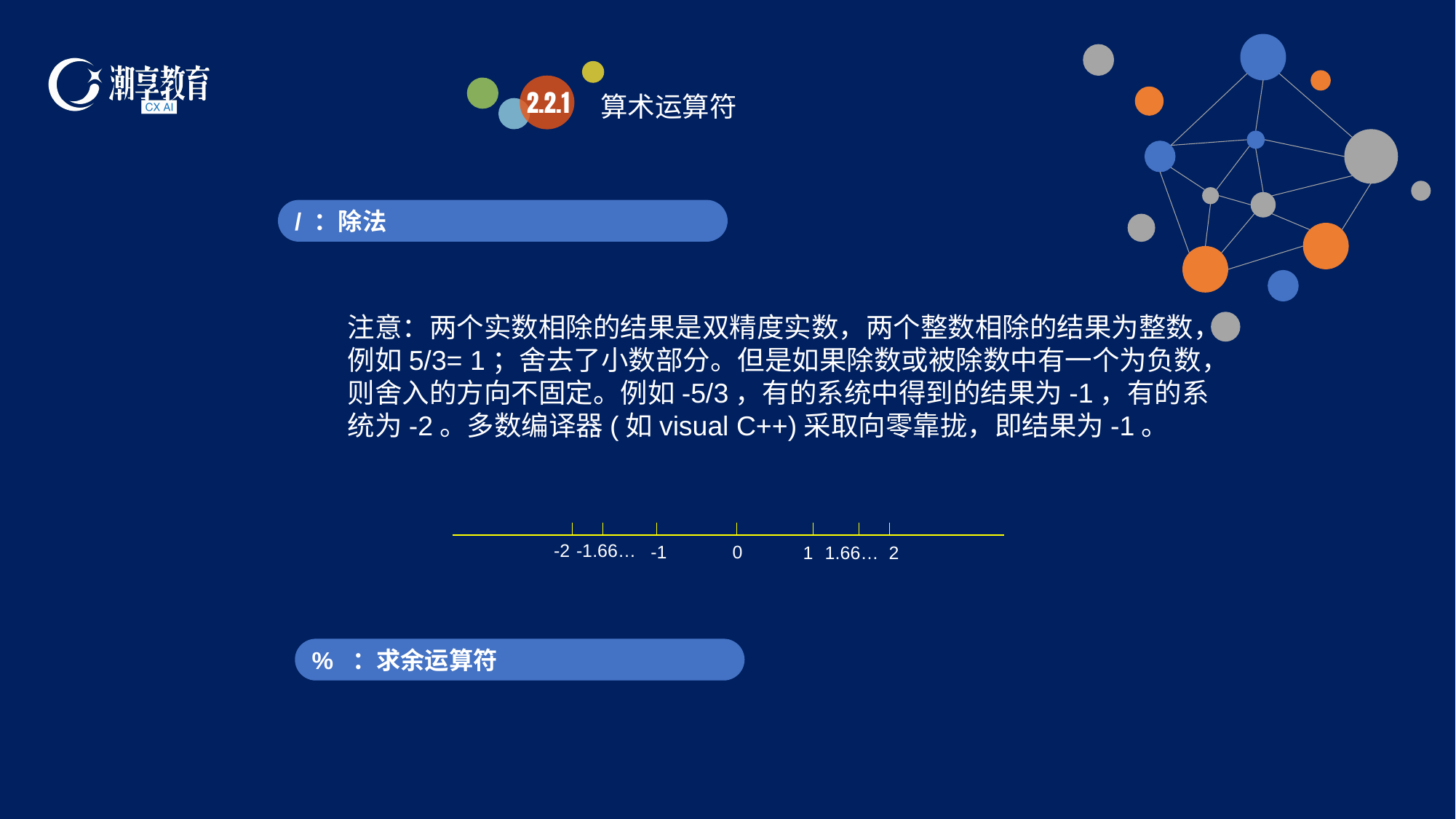

算术运算符
2.2.1

/ ：除法
注意：两个实数相除的结果是双精度实数，两个整数相除的结果为整数，例如5/3= 1；舍去了小数部分。但是如果除数或被除数中有一个为负数，则舍入的方向不固定。例如-5/3，有的系统中得到的结果为-1，有的系统为-2。多数编译器(如visual C++)采取向零靠拢，即结果为-1。
-2
-1.66…
-1
0
1
1.66…
2
%  ：求余运算符